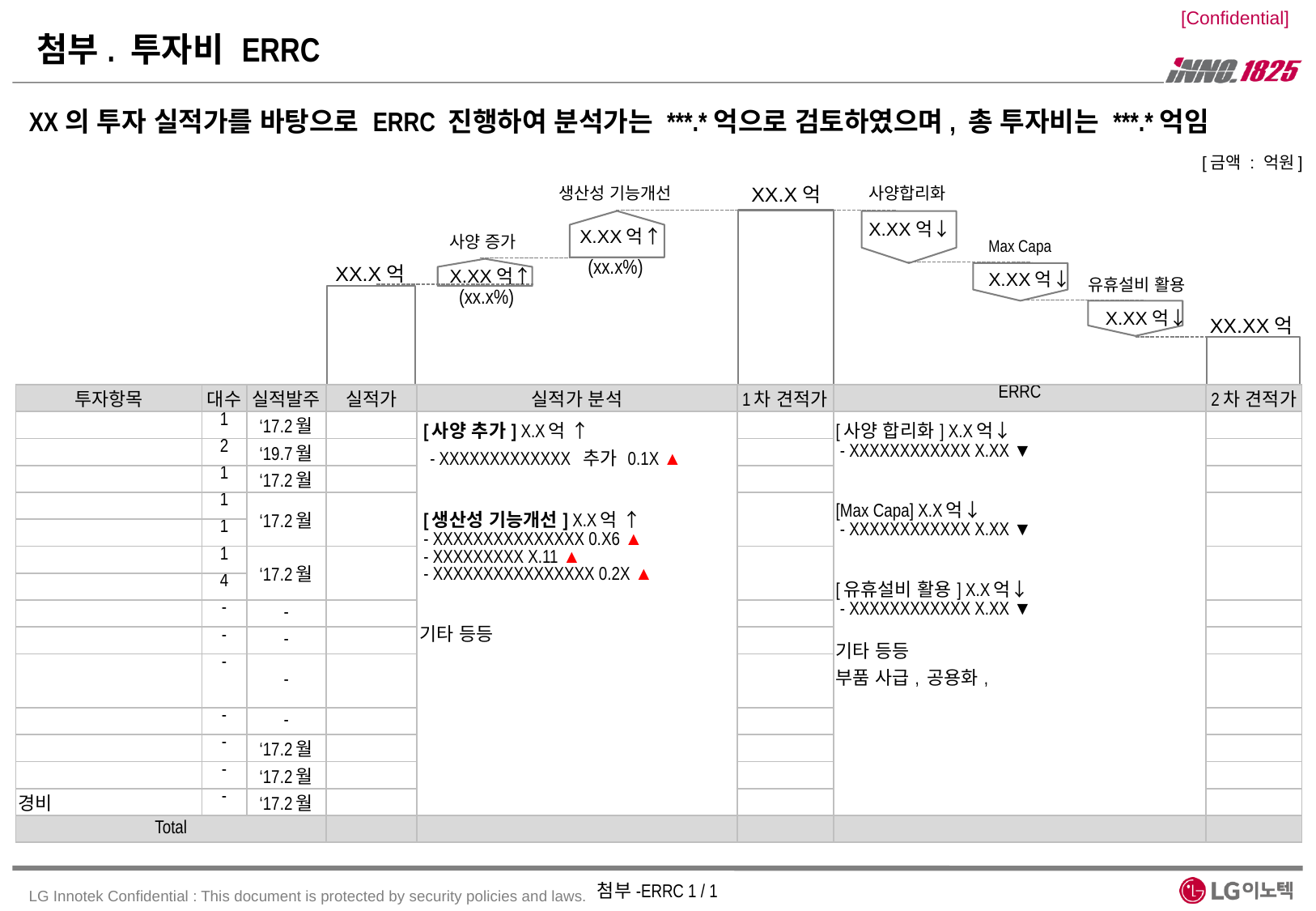

# 첨부. 투자비 ERRC

XX의 투자 실적가를 바탕으로 ERRC 진행하여 분석가는 ***.*억으로 검토하였으며, 총 투자비는 ***.*억임
[금액 : 억원]
XX.X억
생산성 기능개선
사양합리화

X.XX억↓
X.XX억↑

사양 증가

Max Capa
(xx.x%)
XX.X억
X.XX억↑
X.XX억↓

유휴설비 활용
(xx.x%)

X.XX억↓
XX.XX억

심의시까지 2차 견적이 확보되지 않은 경우,
심의는 1차 견적으로 진행
집행 전 ERRC견적 산출
| 투자항목 | 대수 | 실적발주 | 실적가 | 실적가 분석 | 1차 견적가 | ERRC | 2차 견적가 |
| --- | --- | --- | --- | --- | --- | --- | --- |
|  | 1 | ‘17.2월 |  | [사양 추가] X.X억 ↑ - XXXXXXXXXXXXX 추가 0.1X ▲ [생산성 기능개선] X.X억 ↑ - XXXXXXXXXXXXXXX 0.X6 ▲ - XXXXXXXXX X.11 ▲ - XXXXXXXXXXXXXXXX 0.2X ▲ 기타 등등 |  | [사양 합리화] X.X억↓ - XXXXXXXXXXXX X.XX ▼ [Max Capa] X.X억↓ - XXXXXXXXXXXX X.XX ▼ [유휴설비 활용] X.X억↓ - XXXXXXXXXXXX X.XX ▼ 기타 등등 부품 사급, 공용화, |  |
|  | 2 | ‘19.7월 |  |  |  |  |  |
|  | 1 | ‘17.2월 |  |  |  |  |  |
|  | 1 | ‘17.2월 |  |  |  |  |  |
|  | 1 |  |  |  |  |  |  |
|  | 1 | ‘17.2월 |  |  |  |  |  |
|  | 4 |  |  |  |  |  |  |
|  | - | - |  |  |  |  |  |
|  | - | - |  |  |  |  |  |
|  | - | - |  |  |  |  |  |
|  | - | - |  |  |  |  |  |
|  | - | ‘17.2월 |  |  |  |  |  |
|  | - | ‘17.2월 |  |  |  |  |  |
| 경비 | - | ‘17.2월 |  |  |  |  |  |
| Total |  |  |  |  |  |  |  |
경비 포함 TCO 관점에서 투자비 산출
* 부대비용 포함
- 관세(X.XX)/시운전비(X.XX)
첨부-ERRC 1 / 1